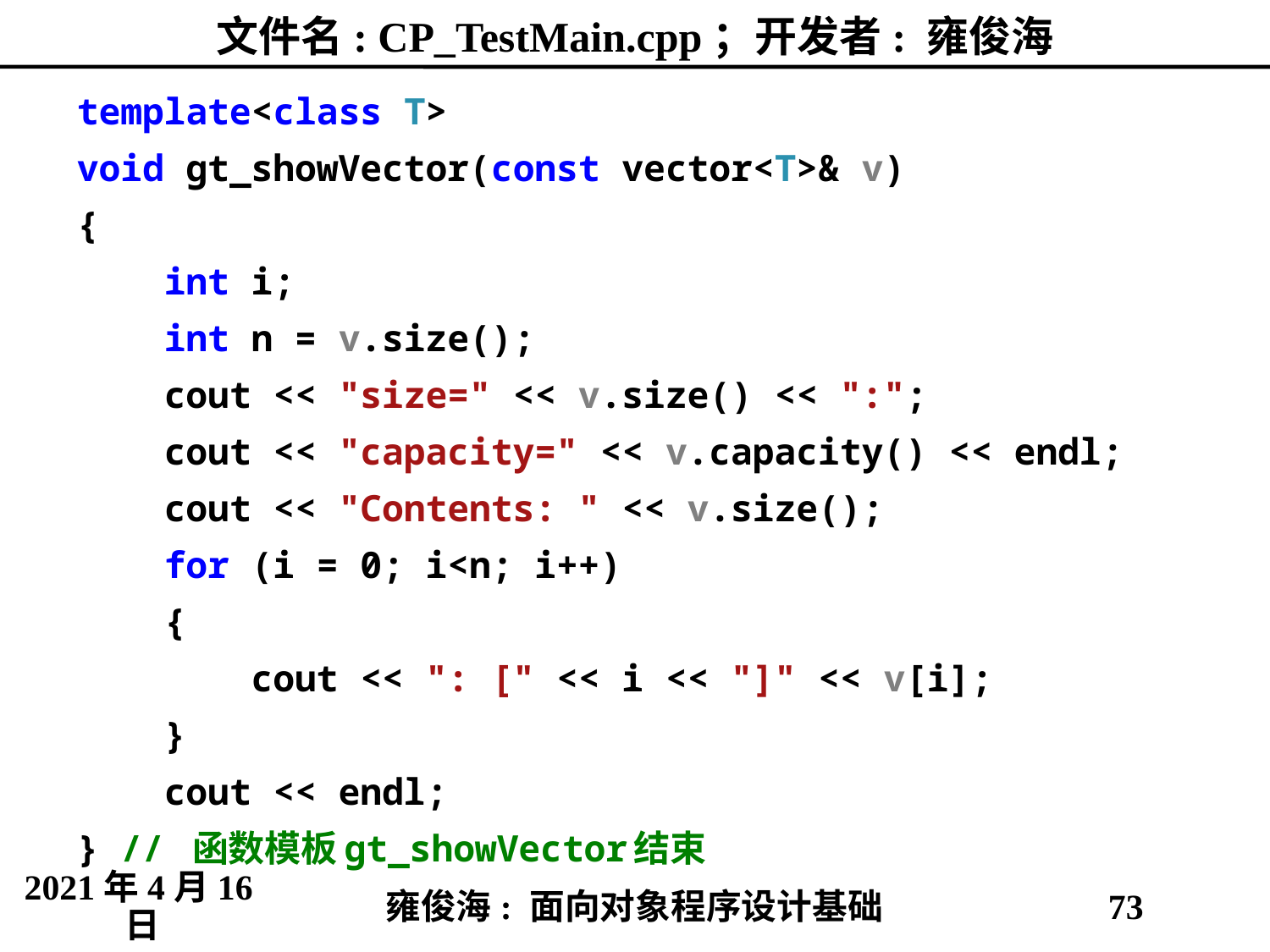

# 文件名: CP_TestMain.cpp；开发者: 雍俊海

template<class T>
void gt_showVector(const vector<T>& v)
{
    int i;
    int n = v.size();
    cout << "size=" << v.size() << ":";
    cout << "capacity=" << v.capacity() << endl;
    cout << "Contents: " << v.size();
    for (i = 0; i<n; i++)
    {
        cout << ": [" << i << "]" << v[i];
    }
    cout << endl;
} // 函数模板gt_showVector结束
2021年4月16日
雍俊海: 面向对象程序设计基础
73